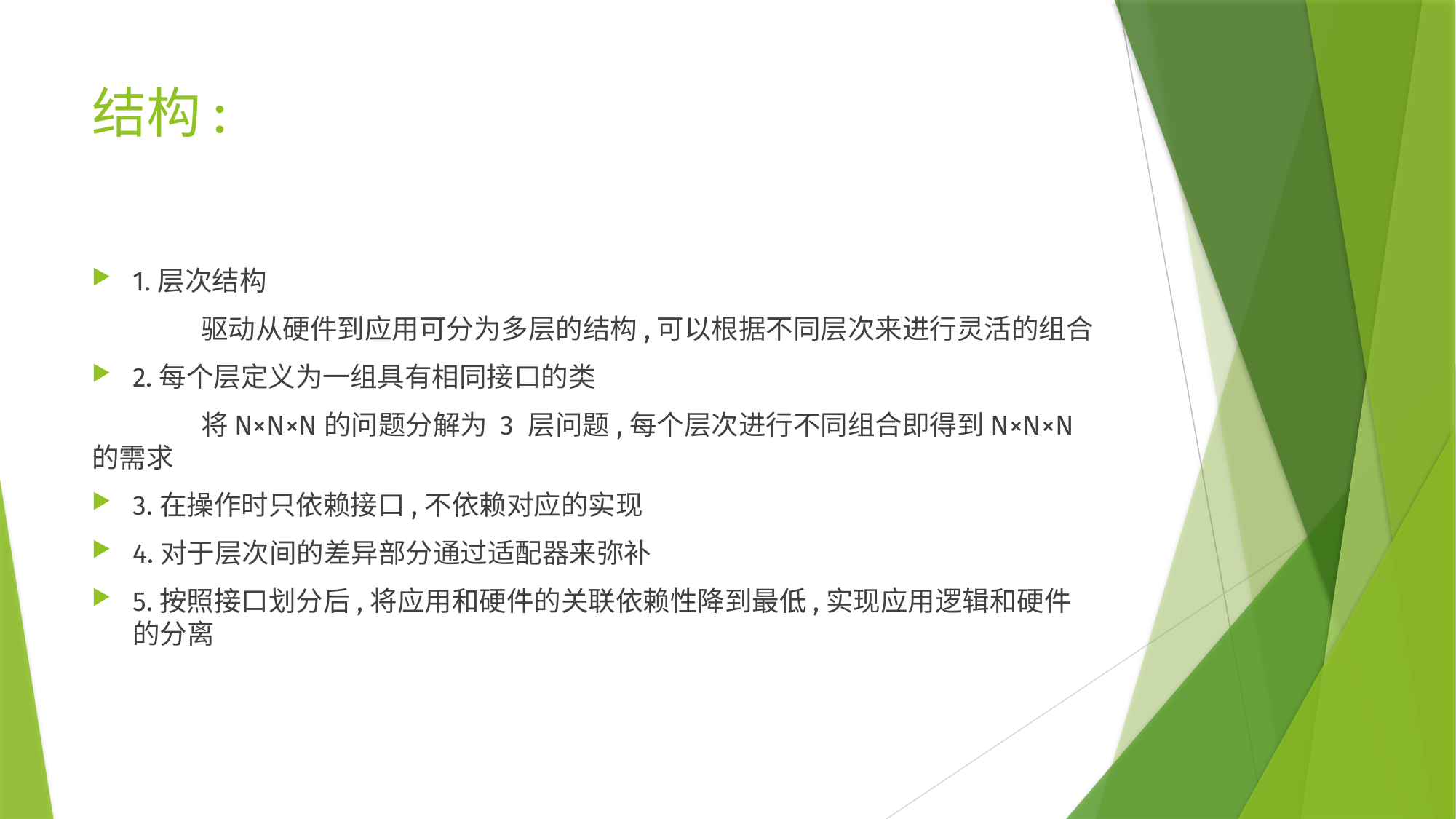

# 结构:
1.层次结构
	驱动从硬件到应用可分为多层的结构,可以根据不同层次来进行灵活的组合
2.每个层定义为一组具有相同接口的类
	将N×N×N的问题分解为 3 层问题,每个层次进行不同组合即得到N×N×N的需求
3.在操作时只依赖接口,不依赖对应的实现
4.对于层次间的差异部分通过适配器来弥补
5.按照接口划分后,将应用和硬件的关联依赖性降到最低,实现应用逻辑和硬件的分离